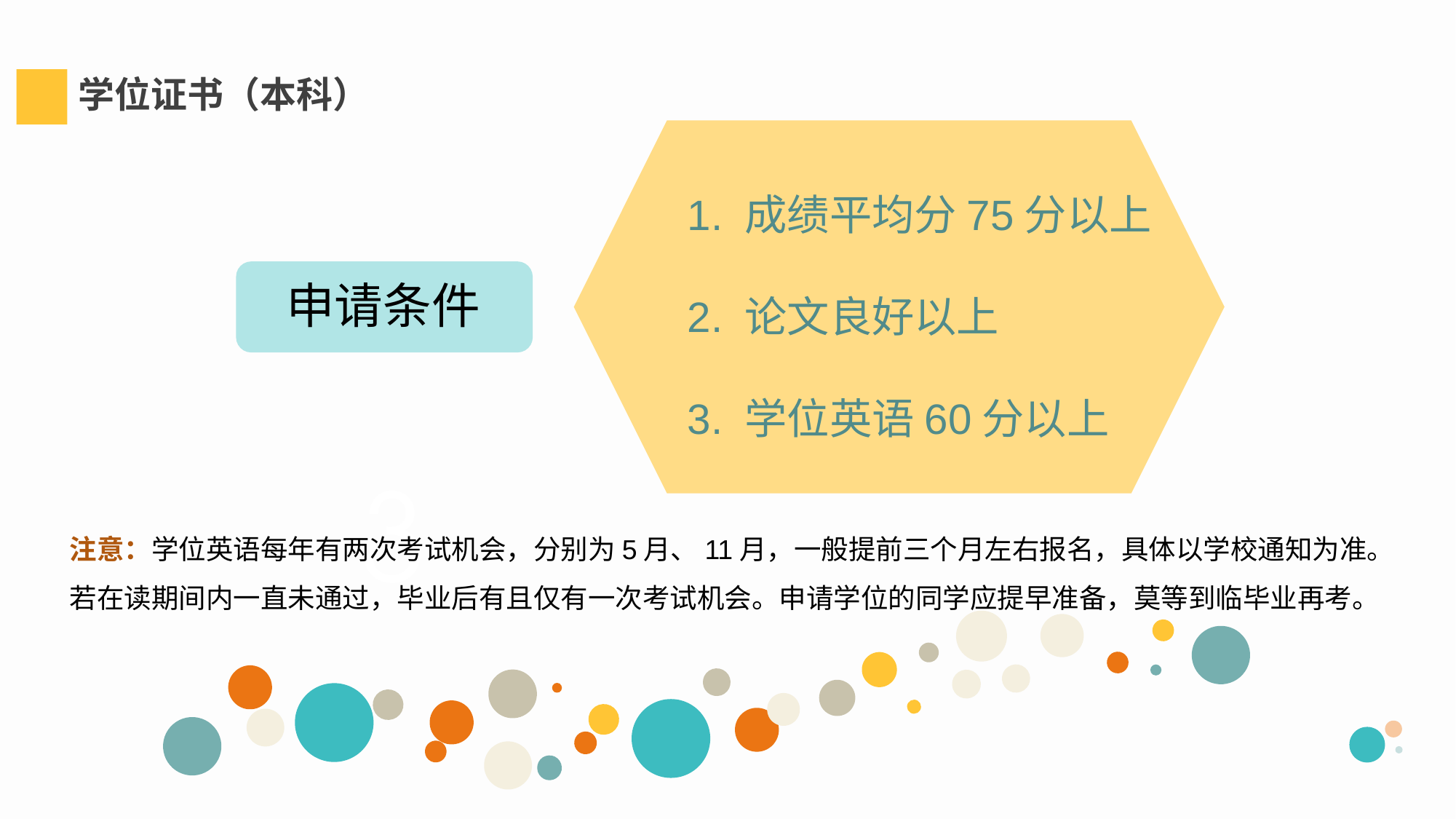

学位证书（本科）

                   1. 成绩平均分75分以上
                   2. 论文良好以上
                   3. 学位英语60分以上

申请条件
3
注意：学位英语每年有两次考试机会，分别为5月、11月，一般提前三个月左右报名，具体以学校通知为准。
若在读期间内一直未通过，毕业后有且仅有一次考试机会。申请学位的同学应提早准备，莫等到临毕业再考。